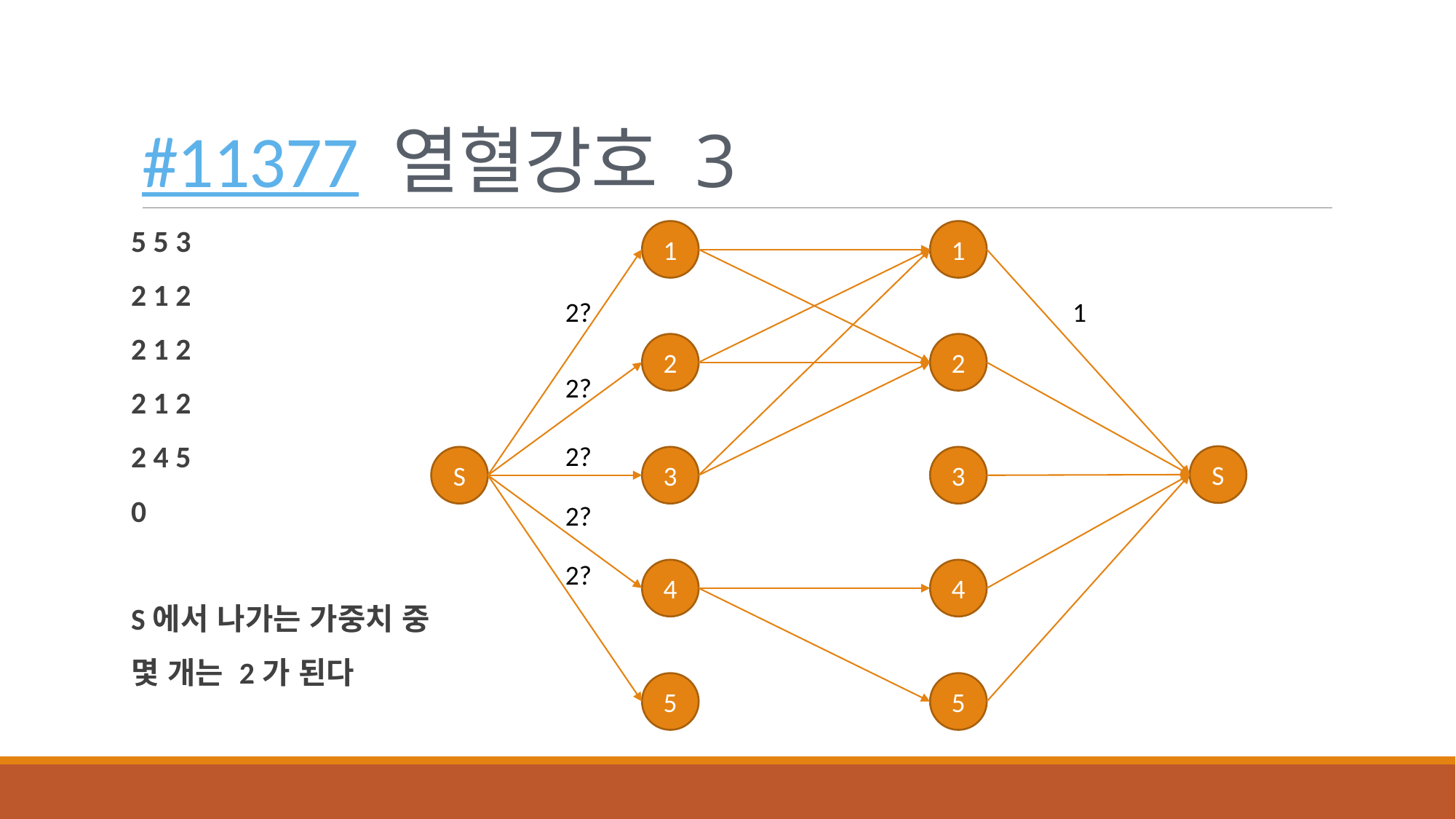

# #11377 열혈강호 3
5 5 3
2 1 2
2 1 2
2 1 2
2 4 5
0

S에서 나가는 가중치 중
몇 개는 2가 된다
1
1
2?
1
2
2
2?
2?
S
S
3
3
2?
2?
4
4
5
5